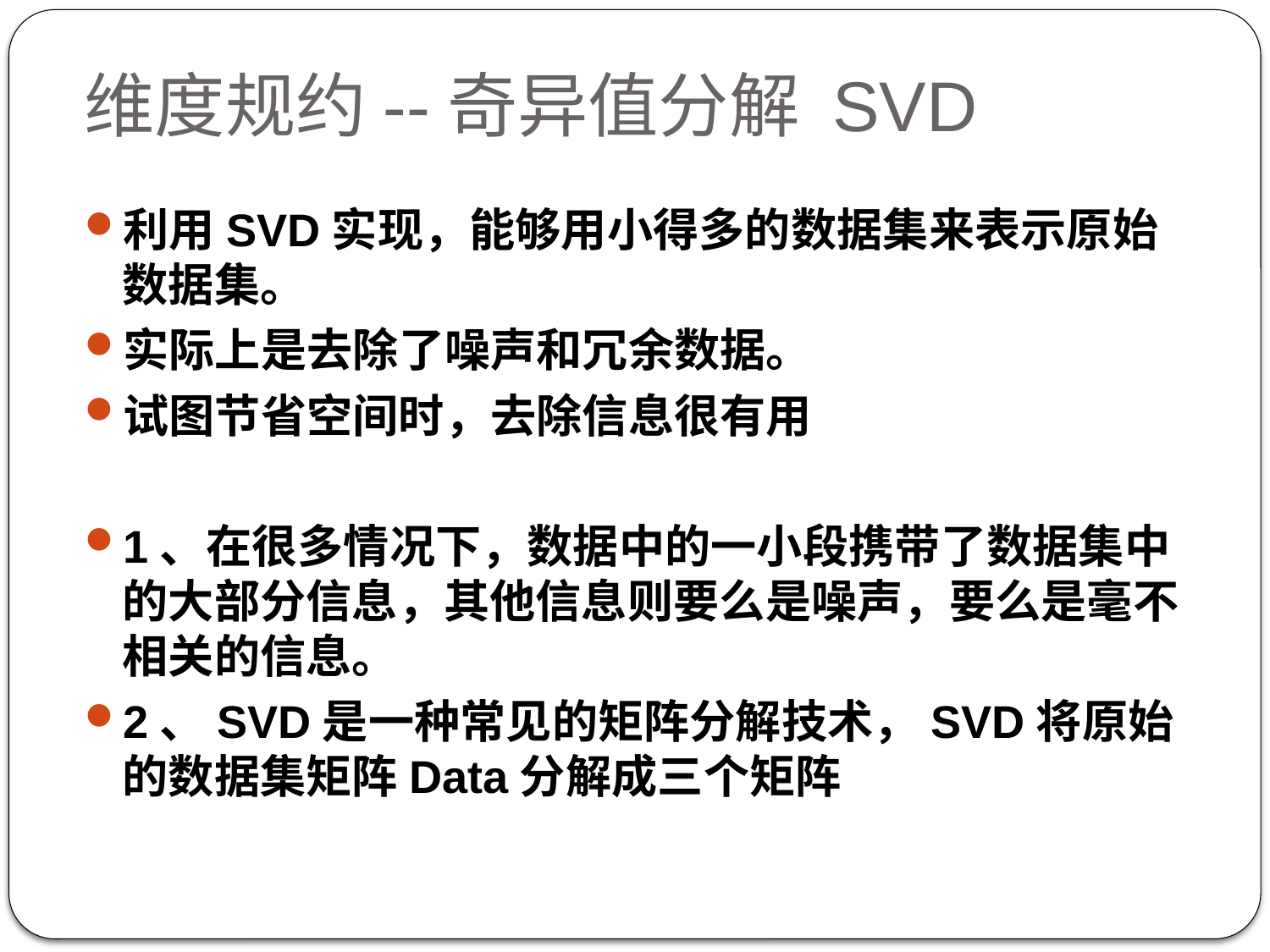

# 维度规约--奇异值分解 SVD
利用SVD实现，能够用小得多的数据集来表示原始数据集。
实际上是去除了噪声和冗余数据。
试图节省空间时，去除信息很有用

1、在很多情况下，数据中的一小段携带了数据集中的大部分信息，其他信息则要么是噪声，要么是毫不相关的信息。
2、SVD是一种常见的矩阵分解技术，SVD将原始的数据集矩阵Data分解成三个矩阵